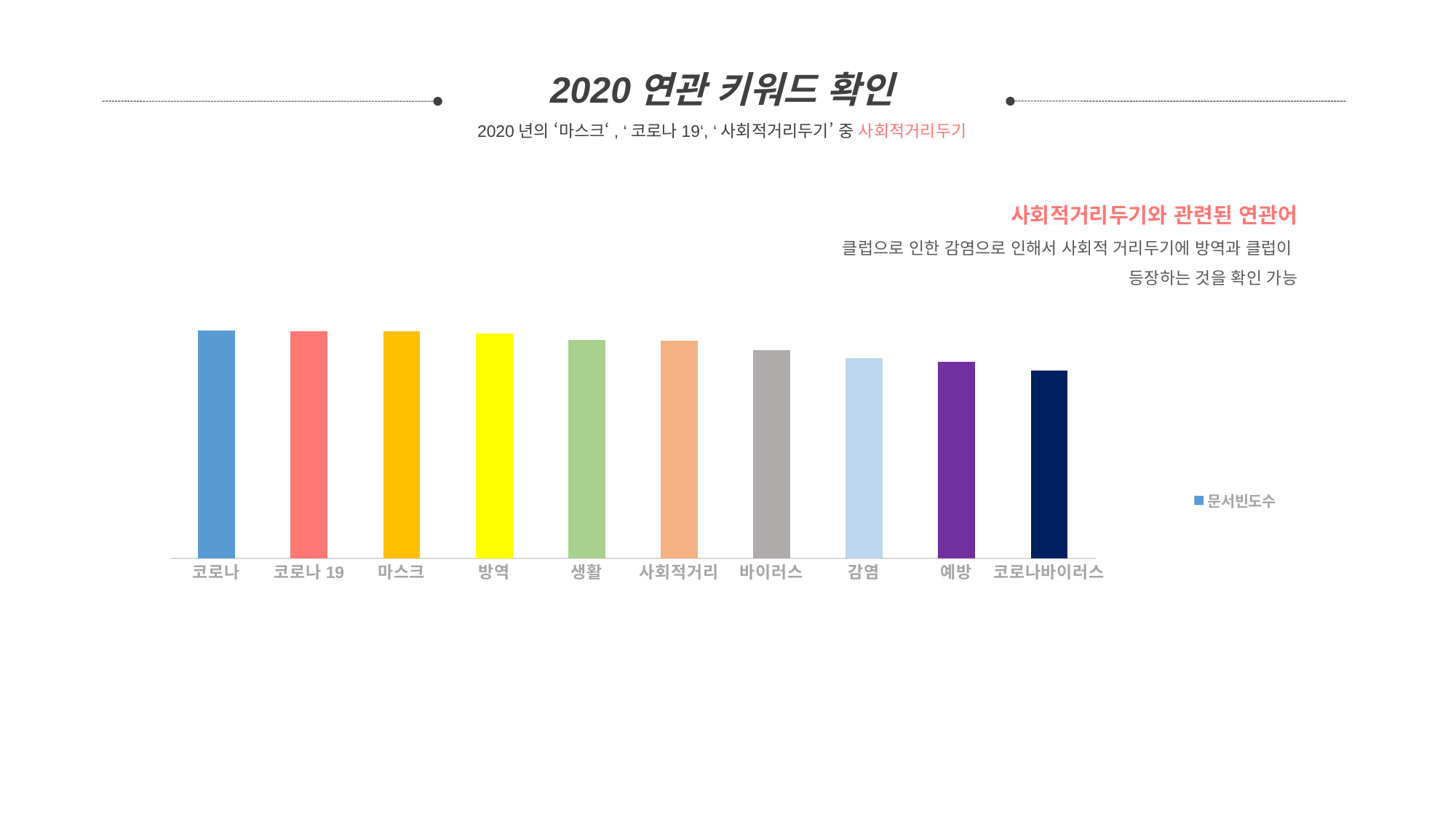

2020연관 키워드 확인
2020년의 ‘마스크‘, ‘코로나19‘, ‘사회적거리두기’ 중 사회적거리두기
사회적거리두기와 관련된 연관어
클럽으로 인한 감염으로 인해서 사회적 거리두기에 방역과 클럽이
등장하는 것을 확인 가능

### Chart

| Category | 문서빈도수 |
|---|---|
| 코로나 | 460.0 |
| 코로나19 | 459.0 |
| 마스크 | 458.0 |
| 방역 | 454.0 |
| 생활 | 440.0 |
| 사회적거리 | 439.0 |
| 바이러스 | 420.0 |
| 감염 | 404.0 |
| 예방 | 397.0 |
| 코로나바이러스 | 379.0 |